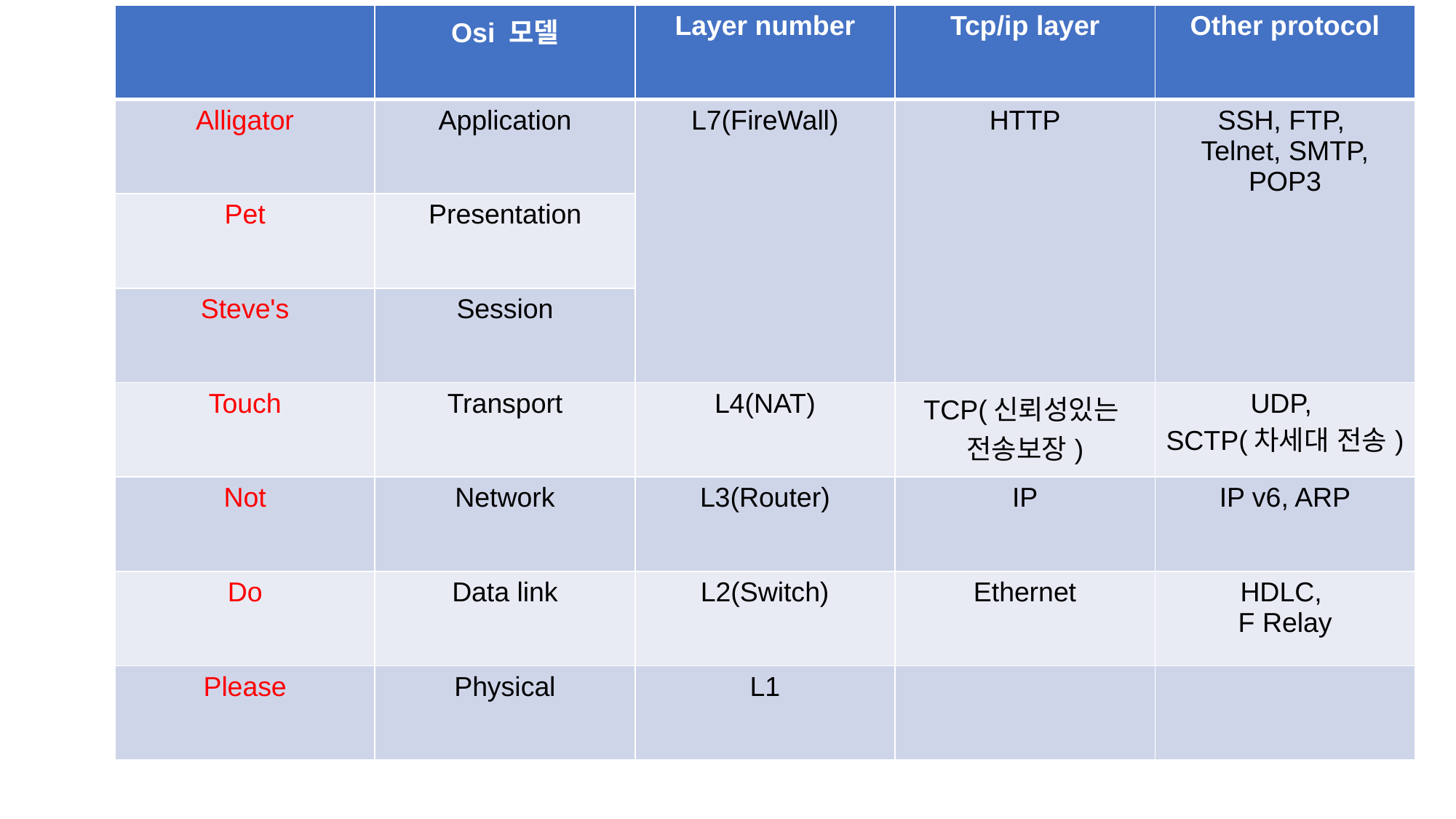

|  | Osi 모델 | Layer number | Tcp/ip layer | Other protocol |
| --- | --- | --- | --- | --- |
| Alligator | Application | L7(FireWall) | HTTP | SSH, FTP, Telnet, SMTP, POP3 |
| Pet | Presentation |  |  |  |
| Steve's | Session |  |  |  |
| Touch | Transport | L4(NAT) | TCP(신뢰성있는 전송보장) | UDP, SCTP(차세대 전송) |
| Not | Network | L3(Router) | IP | IP v6, ARP |
| Do | Data link | L2(Switch) | Ethernet | HDLC,  F Relay |
| Please | Physical | L1 |  |  |